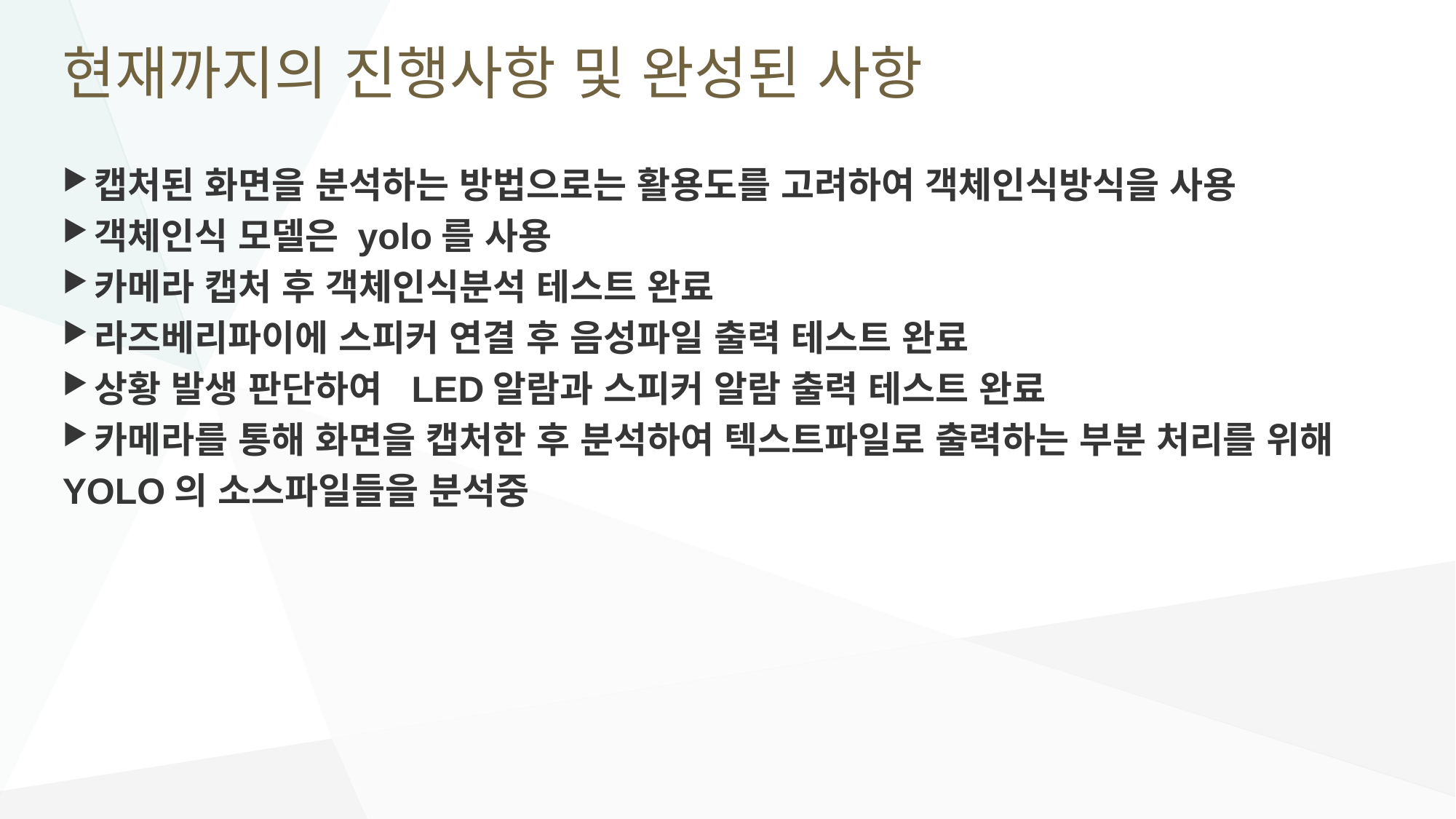

# 현재까지의 진행사항 및 완성된 사항
캡처된 화면을 분석하는 방법으로는 활용도를 고려하여 객체인식방식을 사용
객체인식 모델은 yolo를 사용
카메라 캡처 후 객체인식분석 테스트 완료
라즈베리파이에 스피커 연결 후 음성파일 출력 테스트 완료
상황 발생 판단하여  LED알람과 스피커 알람 출력 테스트 완료
카메라를 통해 화면을 캡처한 후 분석하여 텍스트파일로 출력하는 부분 처리를 위해
YOLO의 소스파일들을 분석중